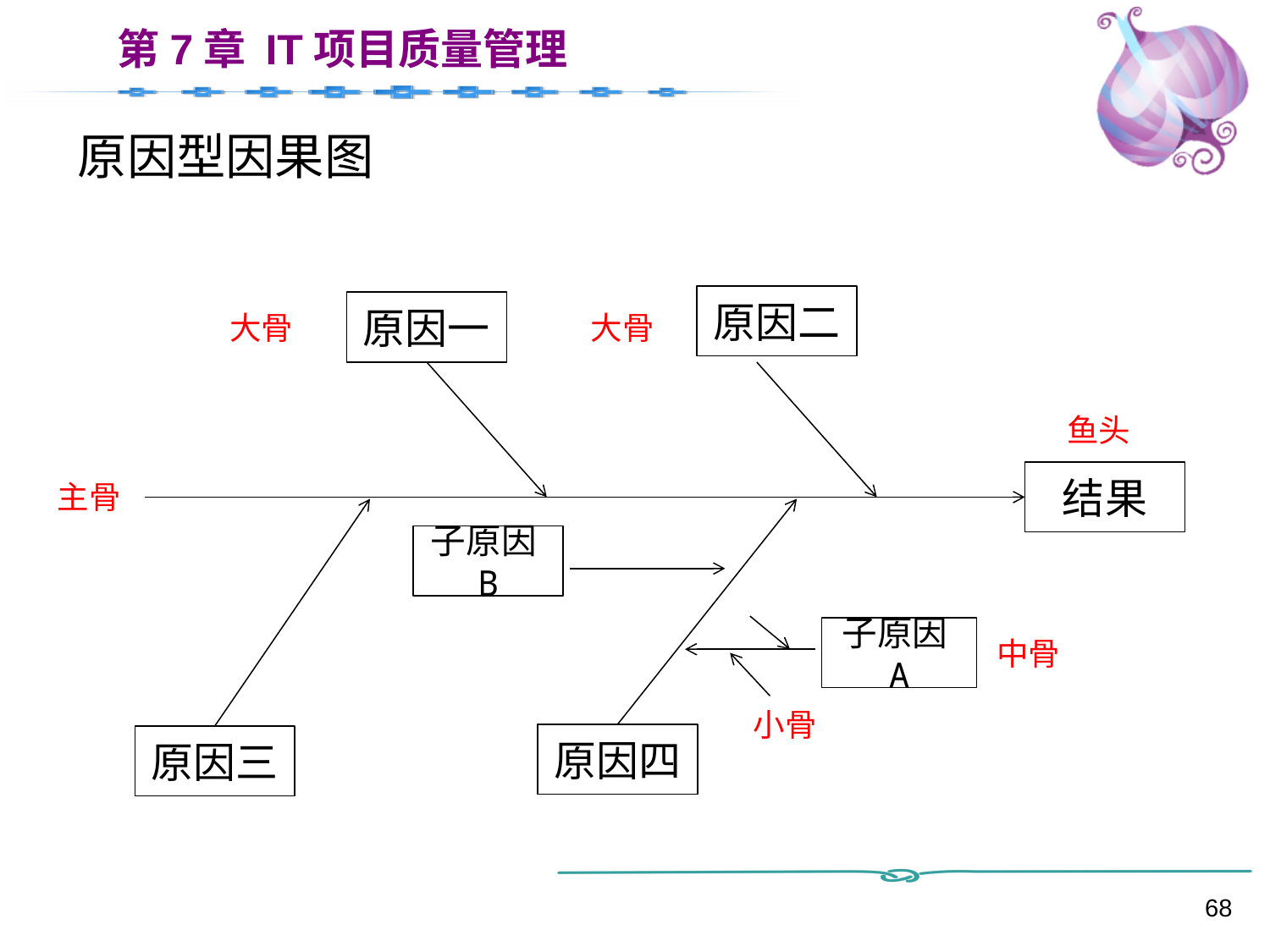

# 原因型因果图
原因二
原因一
大骨
大骨
鱼头
结果
主骨
子原因B
子原因A
中骨
小骨
原因四
原因三
68